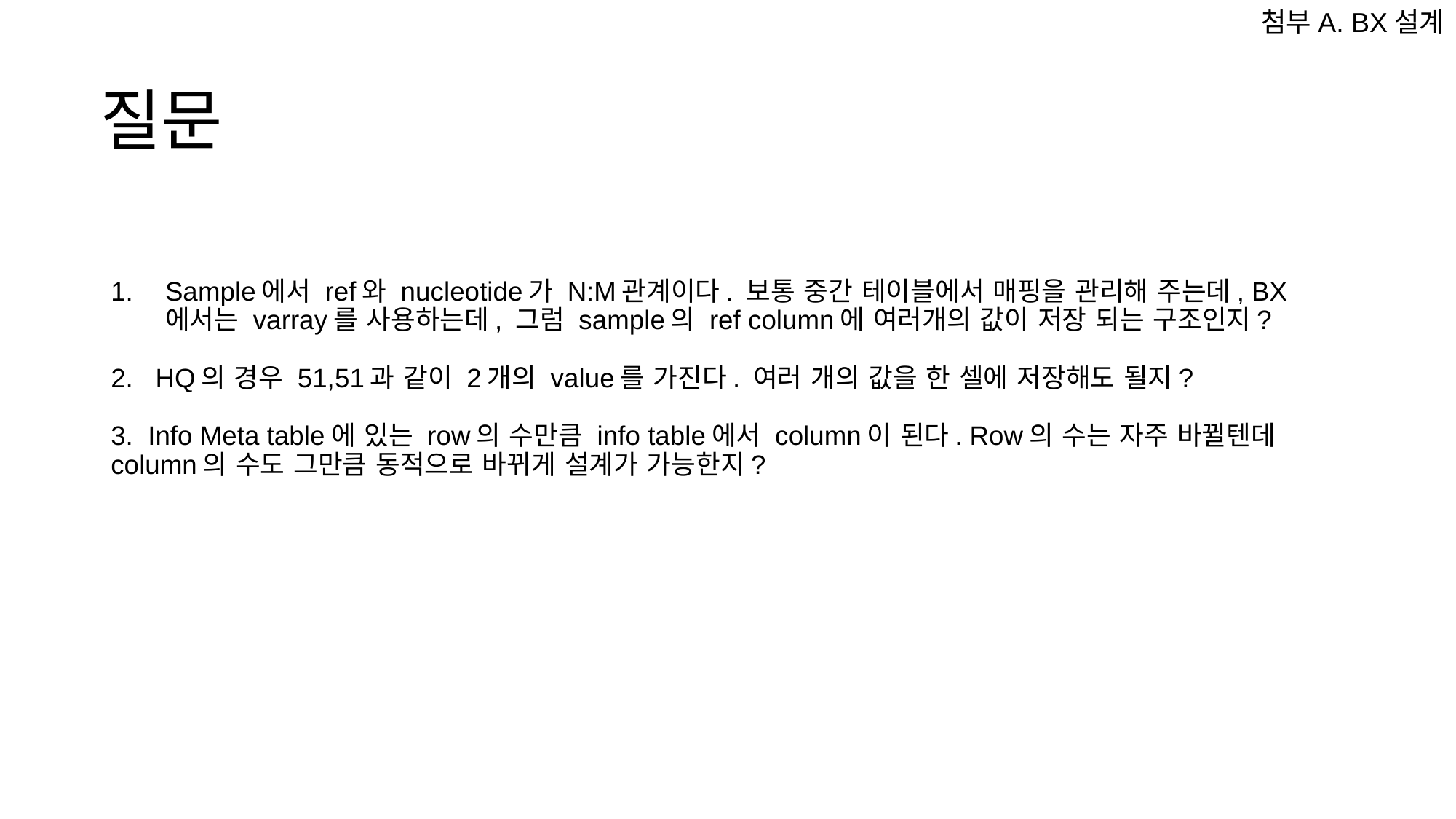

첨부A. BX설계
# 질문
Sample에서 ref와 nucleotide가 N:M관계이다. 보통 중간 테이블에서 매핑을 관리해 주는데, BX에서는 varray를 사용하는데, 그럼 sample의 ref column에 여러개의 값이 저장 되는 구조인지?

2.   HQ의 경우 51,51과 같이 2개의 value를 가진다. 여러 개의 값을 한 셀에 저장해도 될지?

3.  Info Meta table에 있는 row의 수만큼 info table에서 column이 된다. Row의 수는 자주 바뀔텐데 column의 수도 그만큼 동적으로 바뀌게 설계가 가능한지?